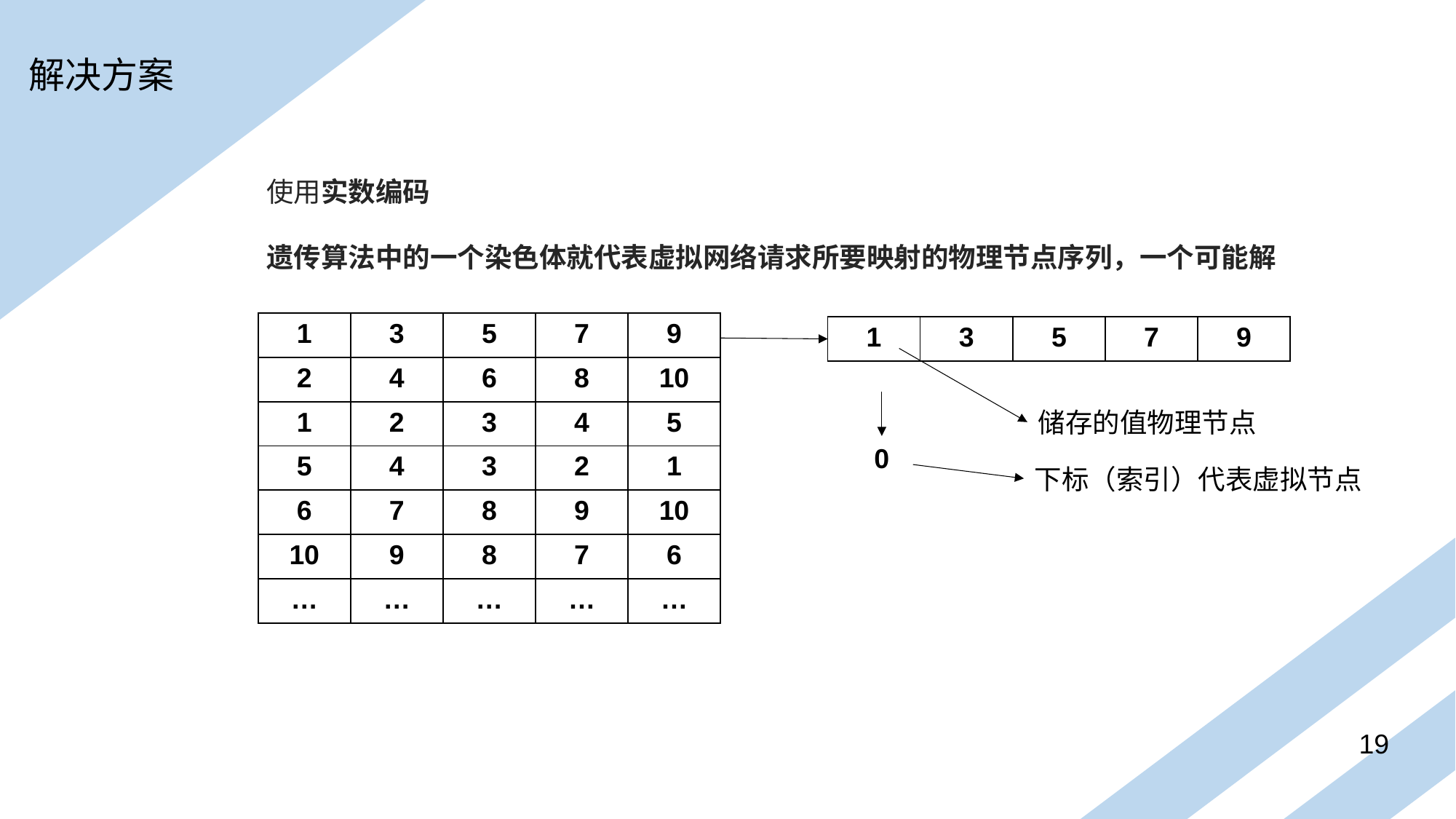

解决方案
使用实数编码

遗传算法中的一个染色体就代表虚拟网络请求所要映射的物理节点序列，一个可能解
| 1 | 3 | 5 | 7 | 9 |
| --- | --- | --- | --- | --- |
| 2 | 4 | 6 | 8 | 10 |
| 1 | 2 | 3 | 4 | 5 |
| 5 | 4 | 3 | 2 | 1 |
| 6 | 7 | 8 | 9 | 10 |
| 10 | 9 | 8 | 7 | 6 |
| … | … | … | … | … |
| 1 | 3 | 5 | 7 | 9 |
| --- | --- | --- | --- | --- |
储存的值物理节点
0
下标（索引）代表虚拟节点

19